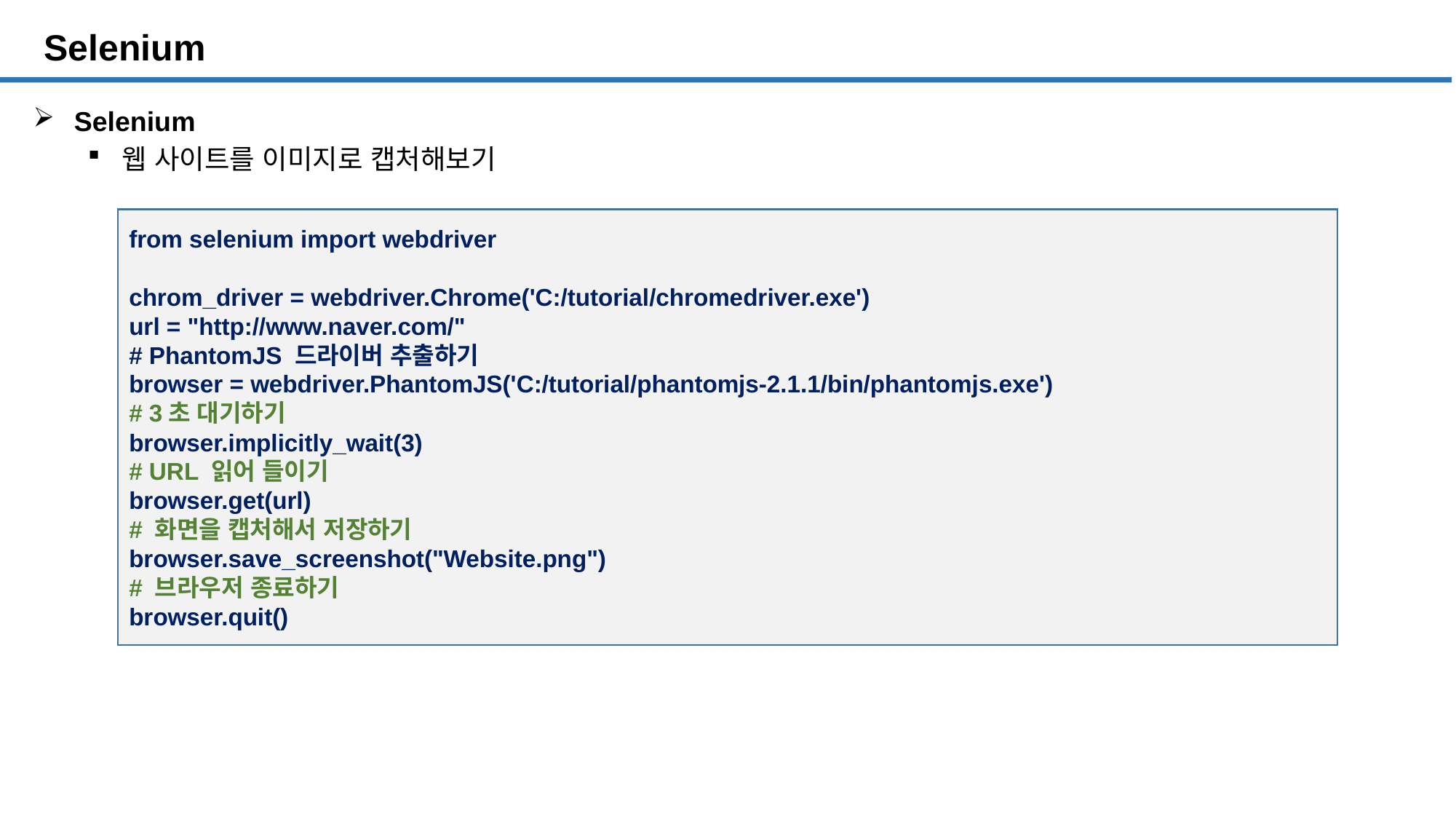

SQL 튜닝 개요
# Selenium

Selenium
웹 사이트를 이미지로 캡처해보기

from selenium import webdriver

chrom_driver = webdriver.Chrome('C:/tutorial/chromedriver.exe')
url = "http://www.naver.com/"
# PhantomJS 드라이버 추출하기
browser = webdriver.PhantomJS('C:/tutorial/phantomjs-2.1.1/bin/phantomjs.exe')
# 3초 대기하기
browser.implicitly_wait(3)
# URL 읽어 들이기
browser.get(url)
# 화면을 캡처해서 저장하기
browser.save_screenshot("Website.png")
# 브라우저 종료하기
browser.quit()
52